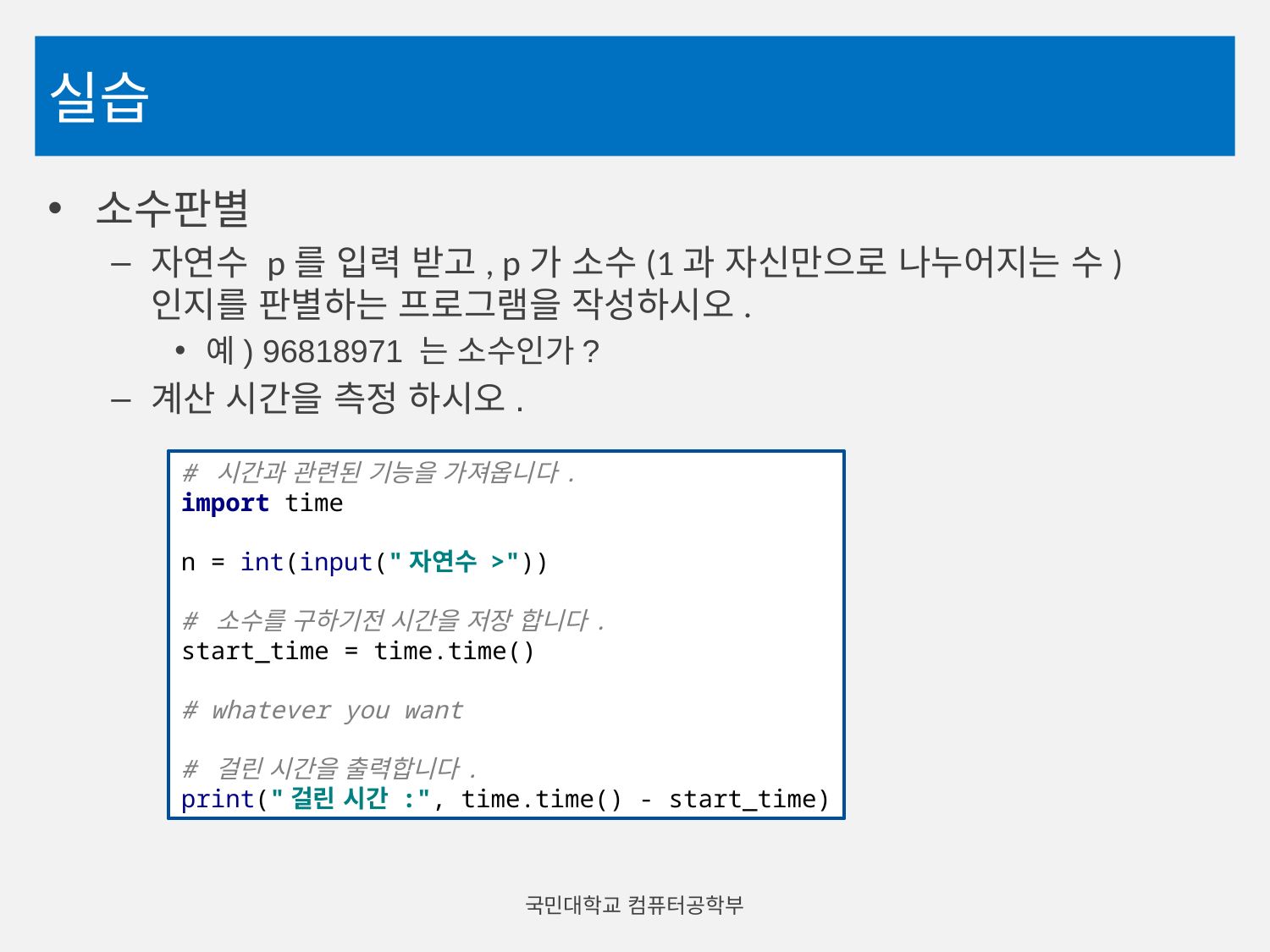

# 실습
소수판별
자연수 p를 입력 받고, p가 소수(1과 자신만으로 나누어지는 수)인지를 판별하는 프로그램을 작성하시오.
예) 96818971 는 소수인가?
계산 시간을 측정 하시오.
# 시간과 관련된 기능을 가져옵니다. import time n = int(input("자연수 >")) # 소수를 구하기전 시간을 저장 합니다. start_time = time.time()
# whatever you want
# 걸린 시간을 출력합니다.
print("걸린 시간 :", time.time() - start_time)
국민대학교 컴퓨터공학부